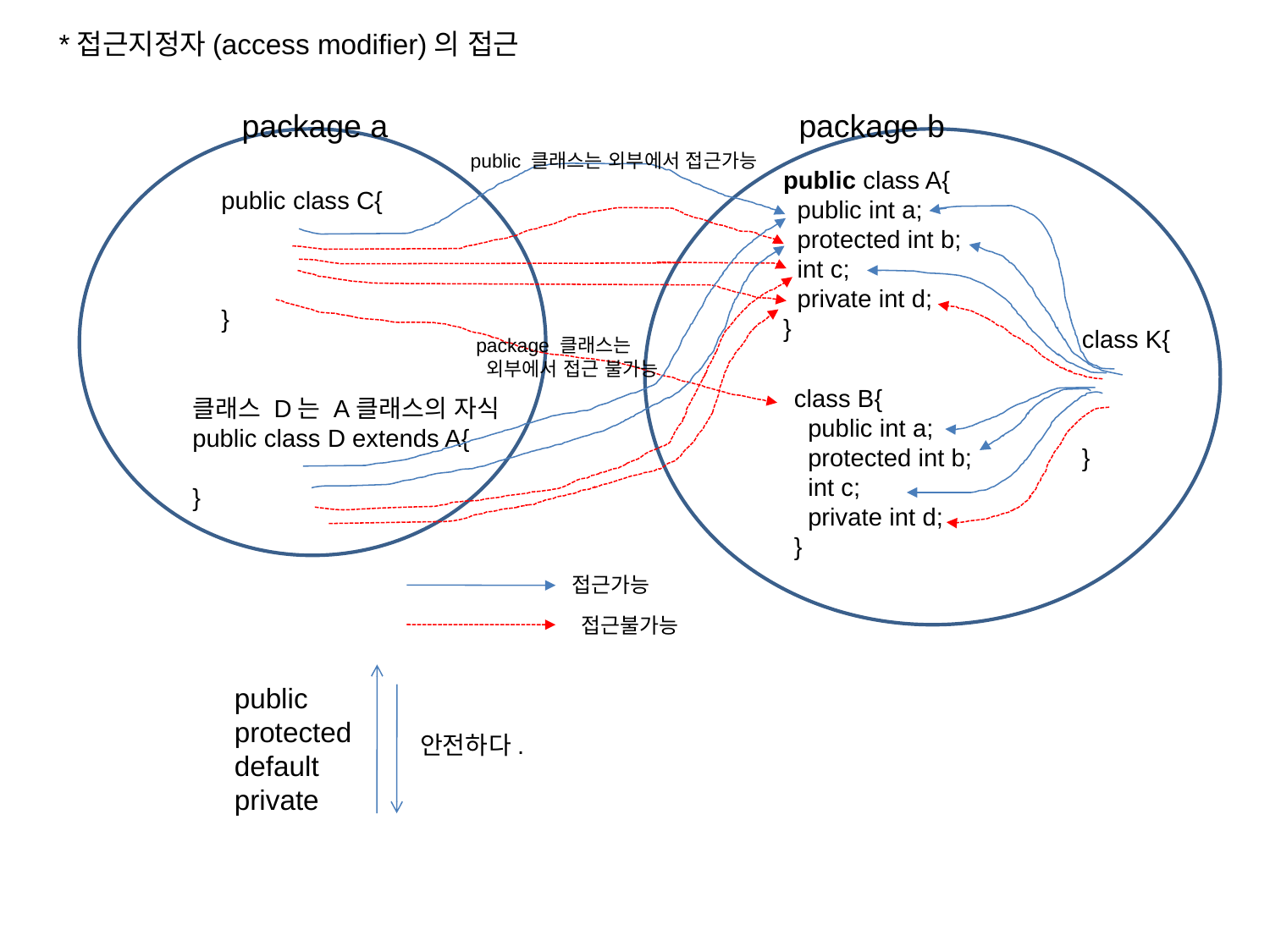

*접근지정자(access modifier)의 접근
package a
package b

public 클래스는 외부에서 접근가능
public class A{
  public int a;
  protected int b;
  int c;
  private int d;
}

public class C{

}

class K{

}
package 클래스는
 외부에서 접근 불가능
class B{
  public int a;
  protected int b;
  int c;
  private int d;
}
클래스 D는 A클래스의 자식
public class D extends A{

}

접근가능
접근불가능
public
protected
default
private
안전하다.